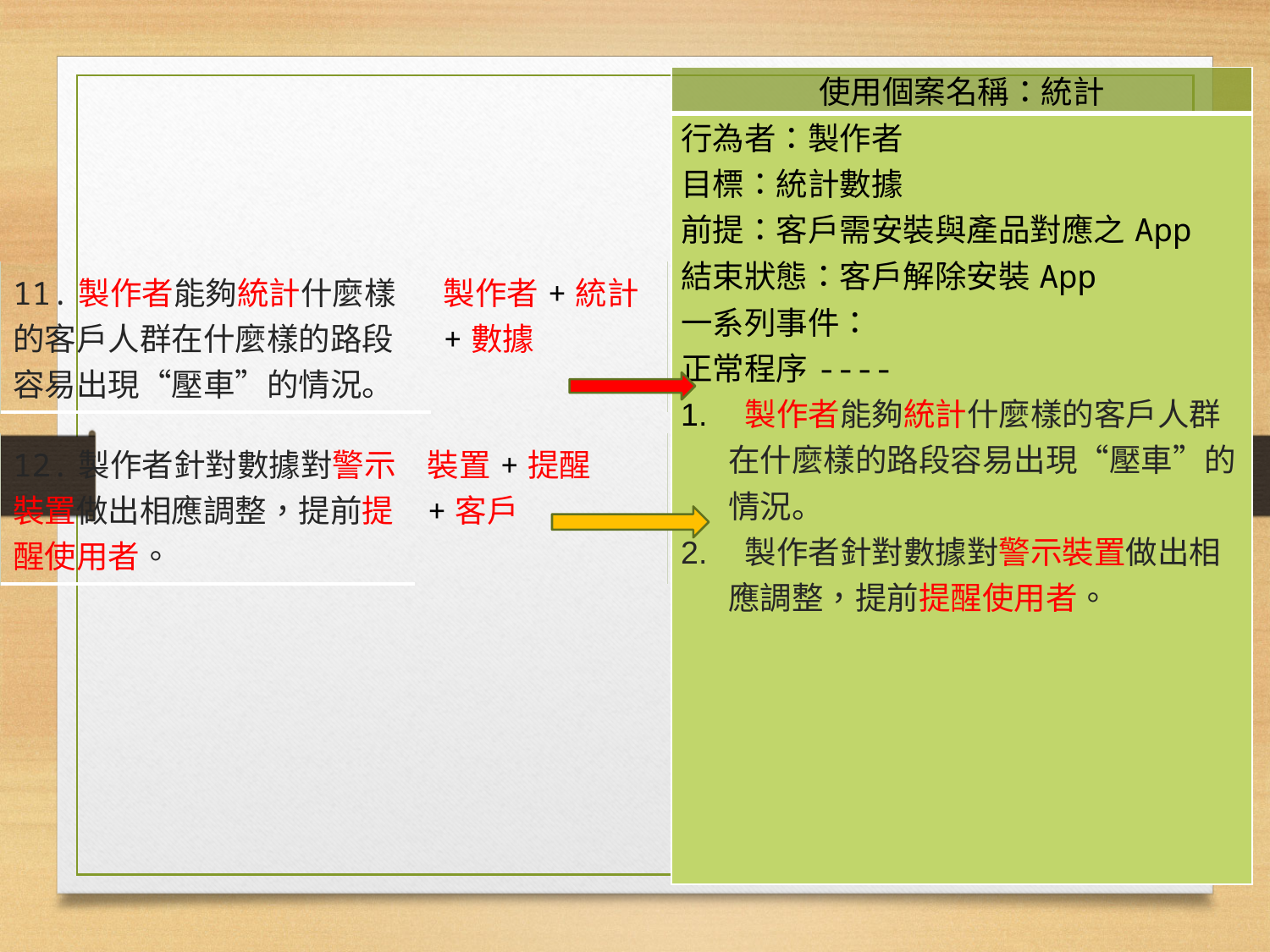

| 使用個案名稱：統計 |
| --- |
| 行為者：製作者 目標：統計數據 前提：客戶需安裝與產品對應之App 結束狀態：客戶解除安裝App 一系列事件： 正常程序---- 製作者能夠統計什麼樣的客戶人群在什麼樣的路段容易出現“壓車”的情況。 製作者針對數據對警示裝置做出相應調整，提前提醒使用者。 |
| 11.製作者能夠統計什麼樣的客戶人群在什麼樣的路段容易出現“壓車”的情況。 | 製作者+統計+數據 |
| --- | --- |

| 12.製作者針對數據對警示裝置做出相應調整，提前提醒使用者。 | 裝置+提醒+客戶 |
| --- | --- |

19